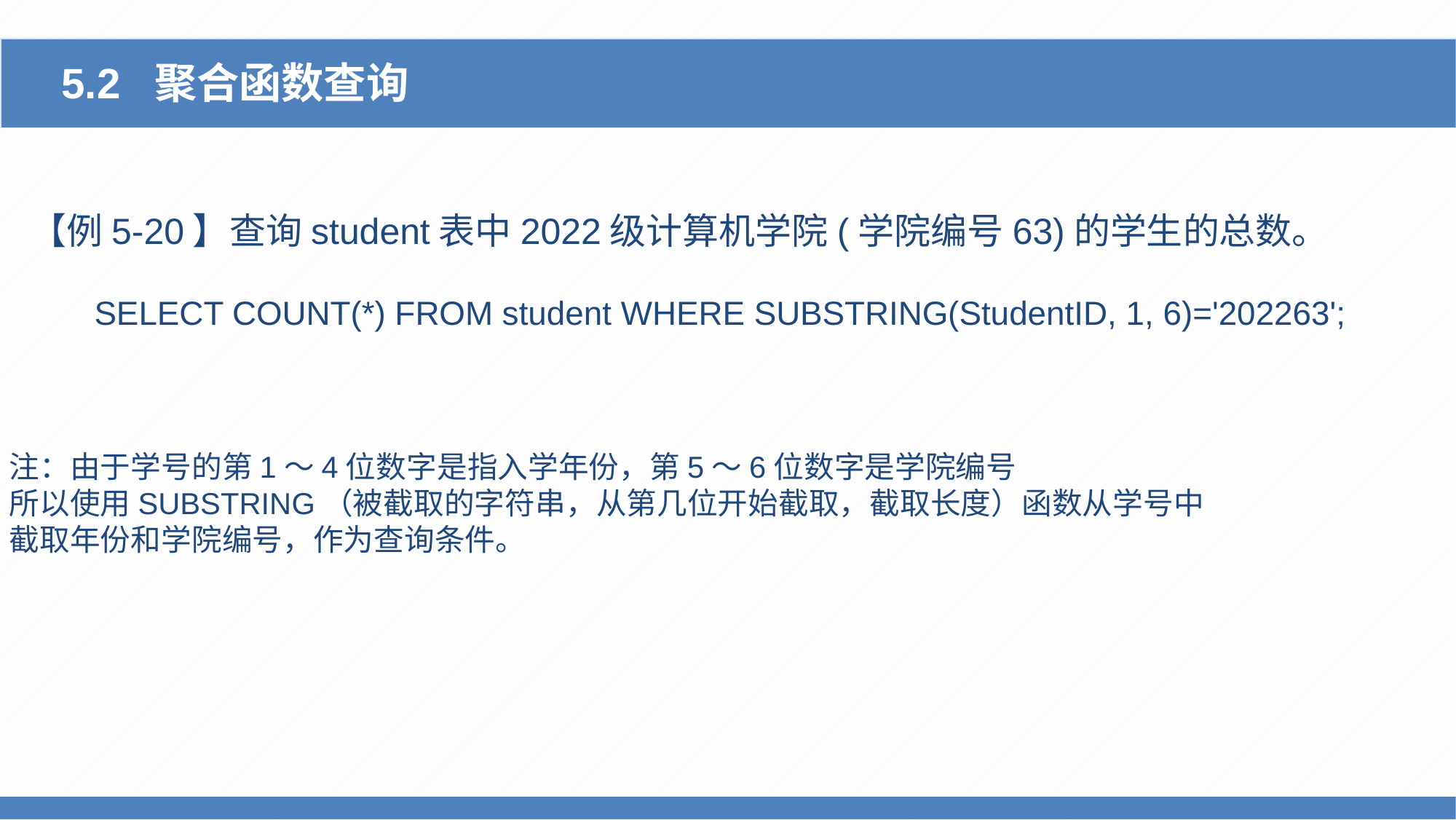

5.2  聚合函数查询
【例5-20】查询student表中2022级计算机学院(学院编号63)的学生的总数。

SELECT COUNT(*) FROM student WHERE SUBSTRING(StudentID, 1, 6)='202263';
注：由于学号的第1～4位数字是指入学年份，第5～6位数字是学院编号
所以使用SUBSTRING（被截取的字符串，从第几位开始截取，截取长度）函数从学号中
截取年份和学院编号，作为查询条件。